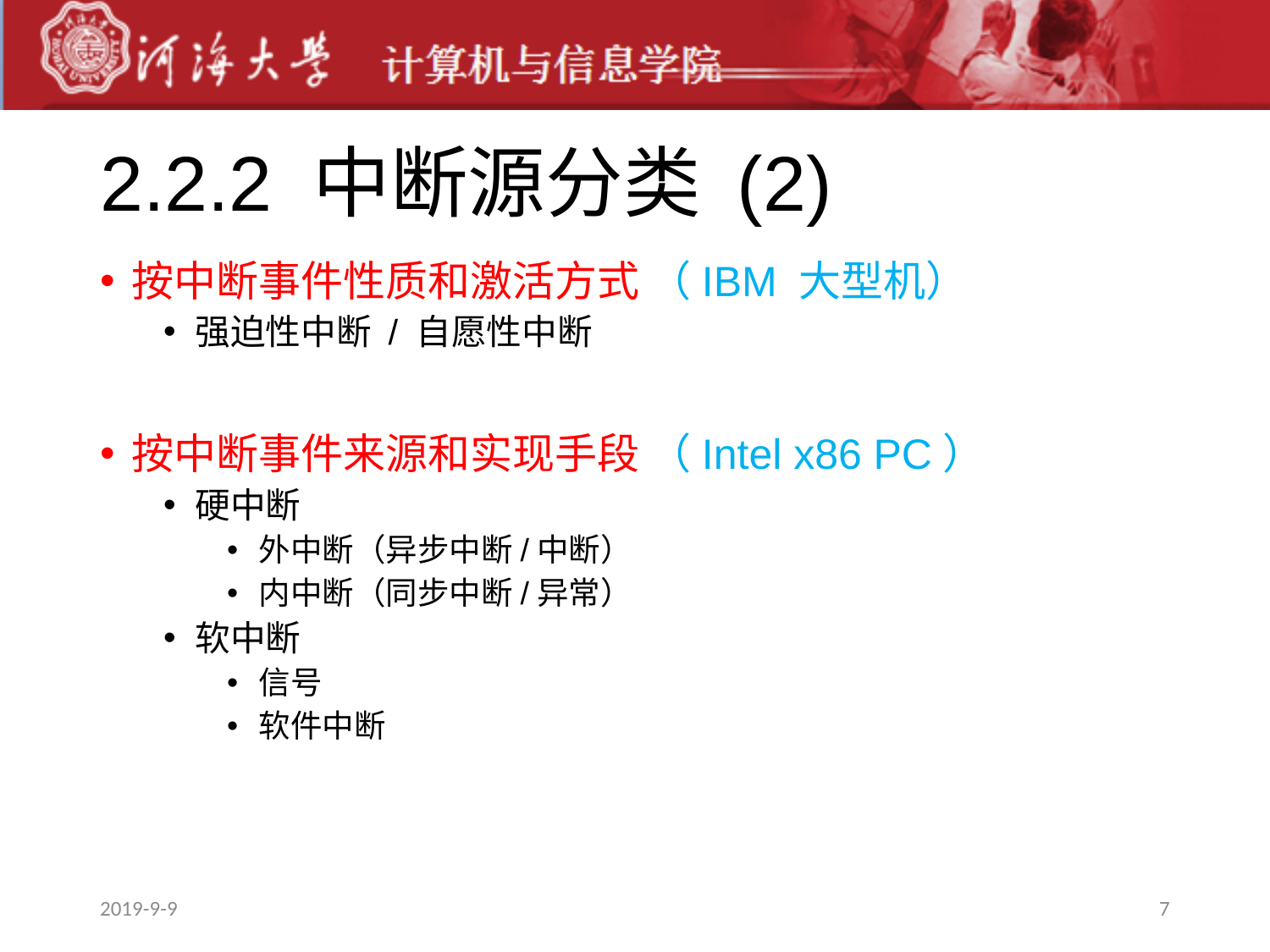

# 2.2.2 中断源分类 (2)
按中断事件性质和激活方式 （IBM 大型机）
强迫性中断 / 自愿性中断

按中断事件来源和实现手段 （Intel x86 PC）
硬中断
外中断（异步中断/中断）
内中断（同步中断/异常）
软中断
信号
软件中断
2019-9-9
7